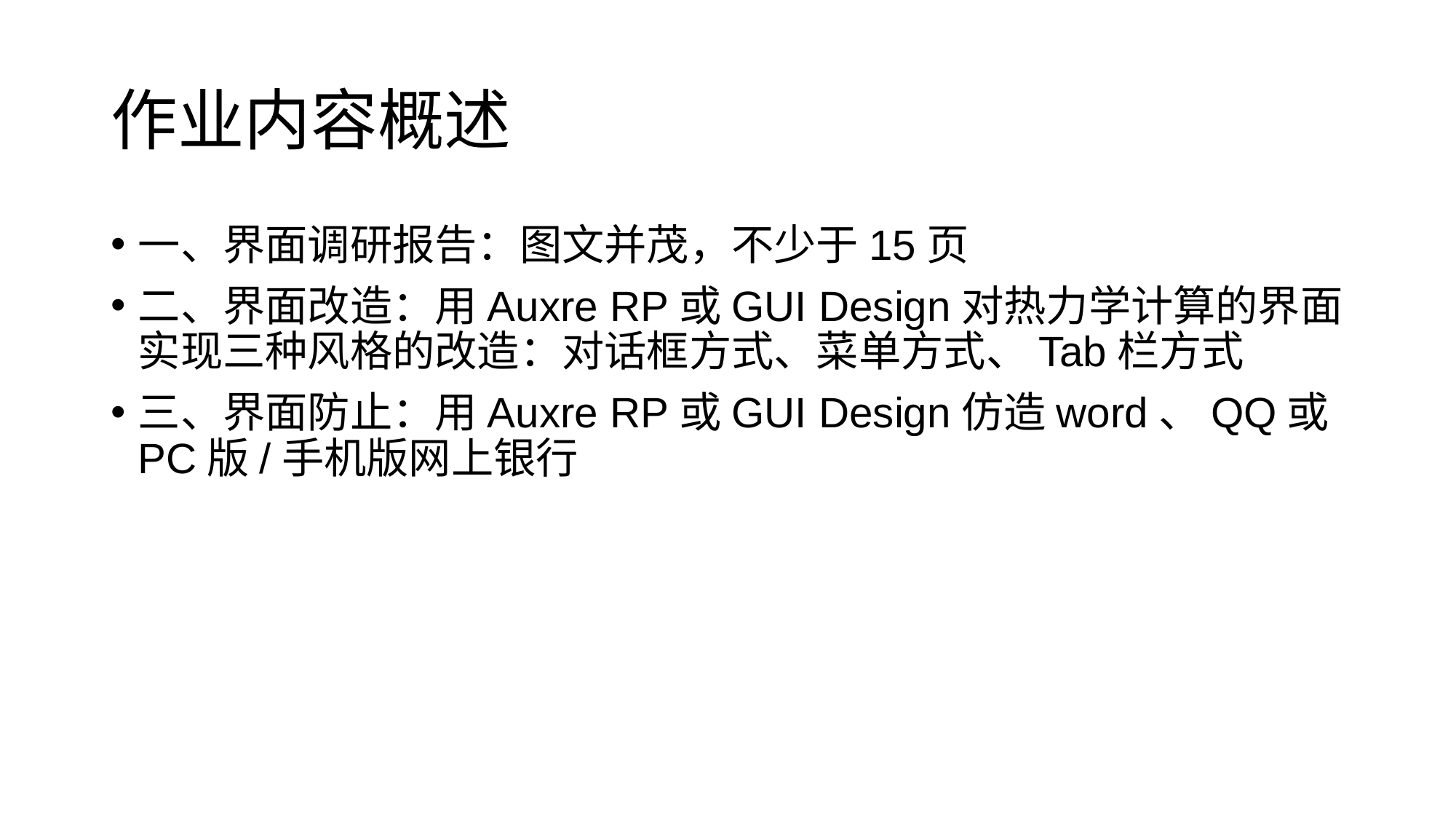

# 作业内容概述
一、界面调研报告：图文并茂，不少于15页
二、界面改造：用Auxre RP或GUI Design对热力学计算的界面实现三种风格的改造：对话框方式、菜单方式、Tab栏方式
三、界面防止：用Auxre RP或GUI Design仿造word、QQ或PC版/手机版网上银行